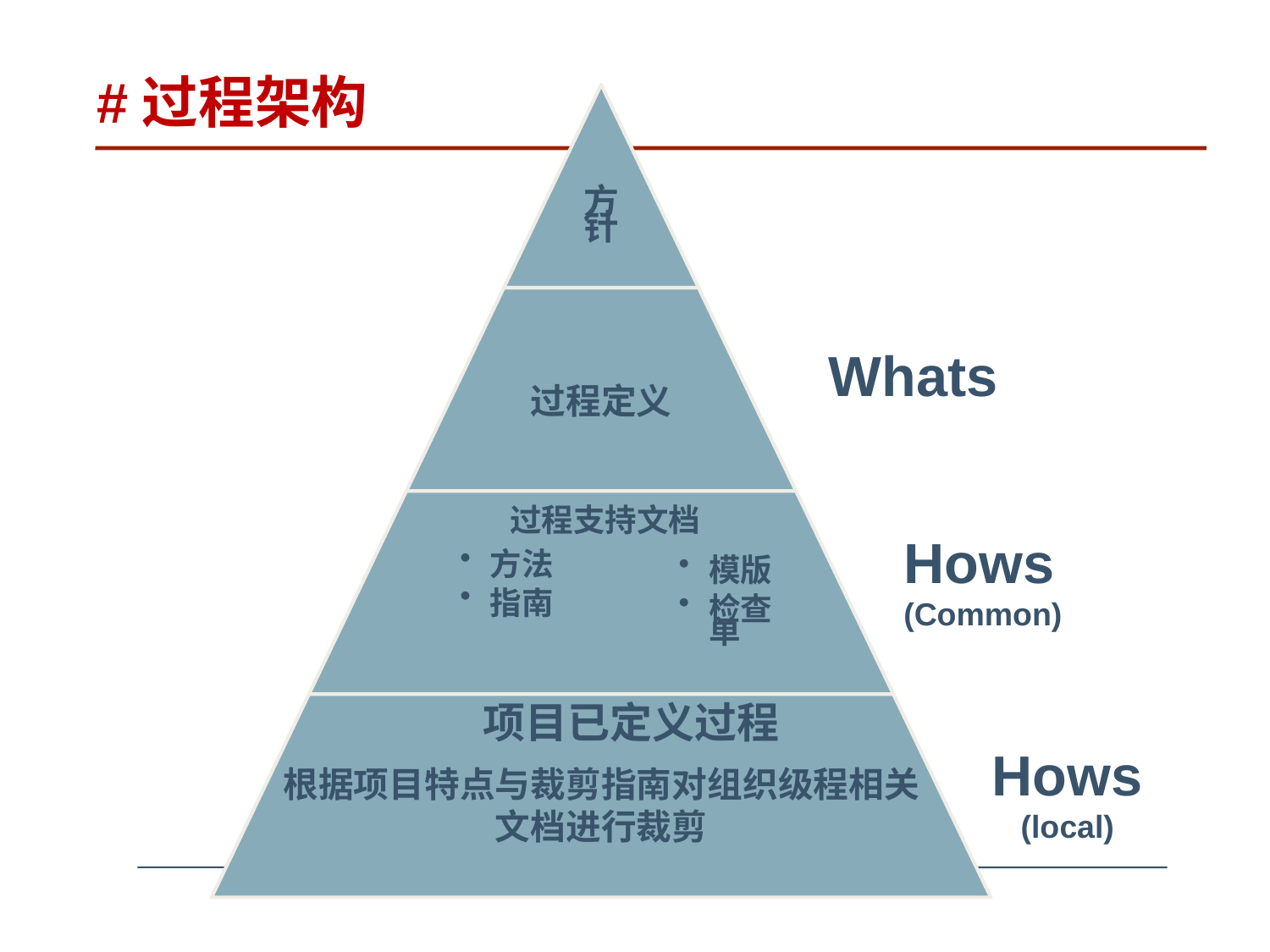

#过程架构
方针
过程定义

根据项目特点与裁剪指南对组织级程相关文档进行裁剪
Whats
     过程支持文档
Hows
(Common)
方法
指南
模版
检查单
   项目已定义过程
 Hows
     (local)